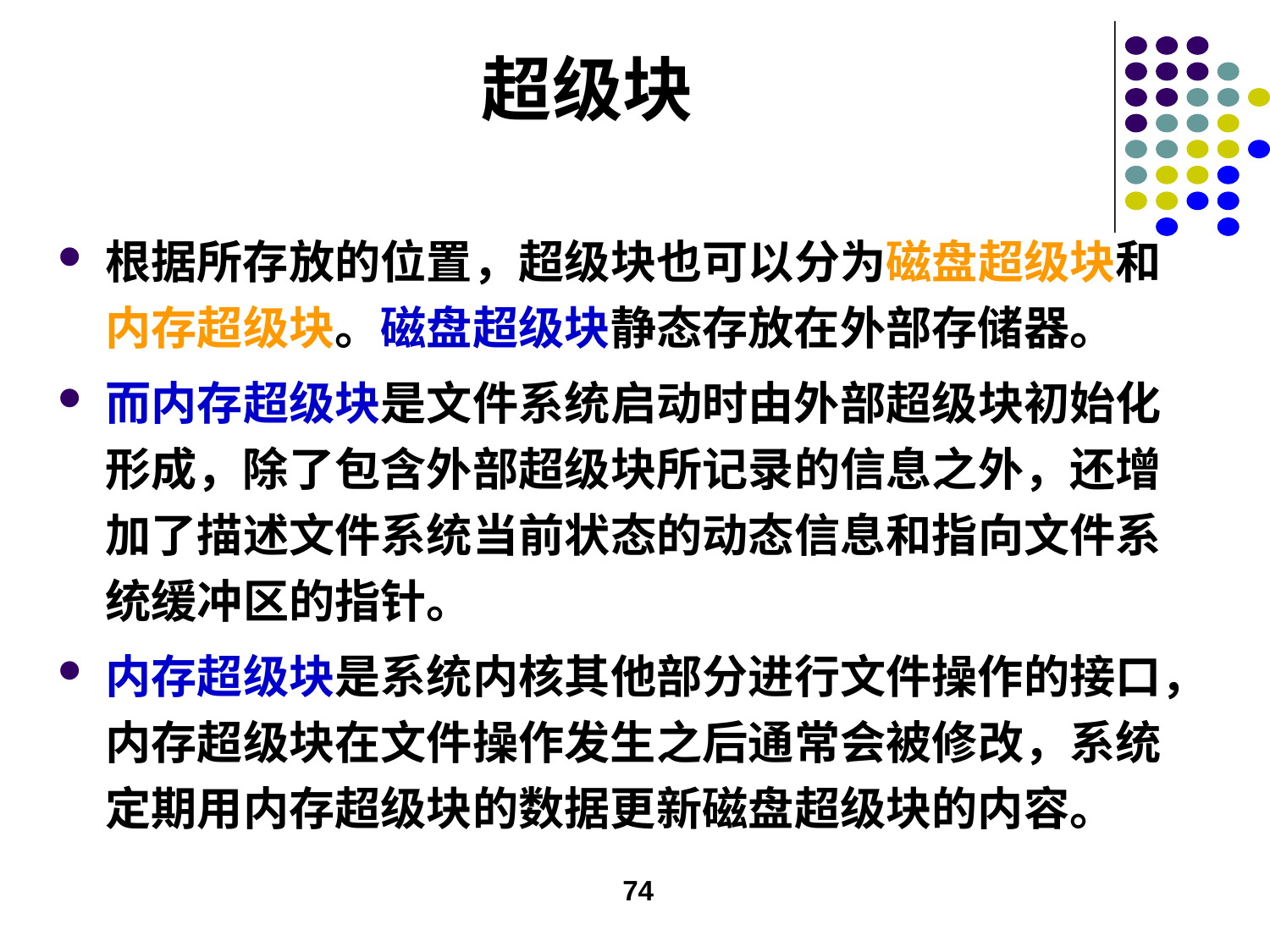

# 超级块
根据所存放的位置，超级块也可以分为磁盘超级块和内存超级块。磁盘超级块静态存放在外部存储器。
而内存超级块是文件系统启动时由外部超级块初始化形成，除了包含外部超级块所记录的信息之外，还增加了描述文件系统当前状态的动态信息和指向文件系统缓冲区的指针。
内存超级块是系统内核其他部分进行文件操作的接口，内存超级块在文件操作发生之后通常会被修改，系统定期用内存超级块的数据更新磁盘超级块的内容。

74